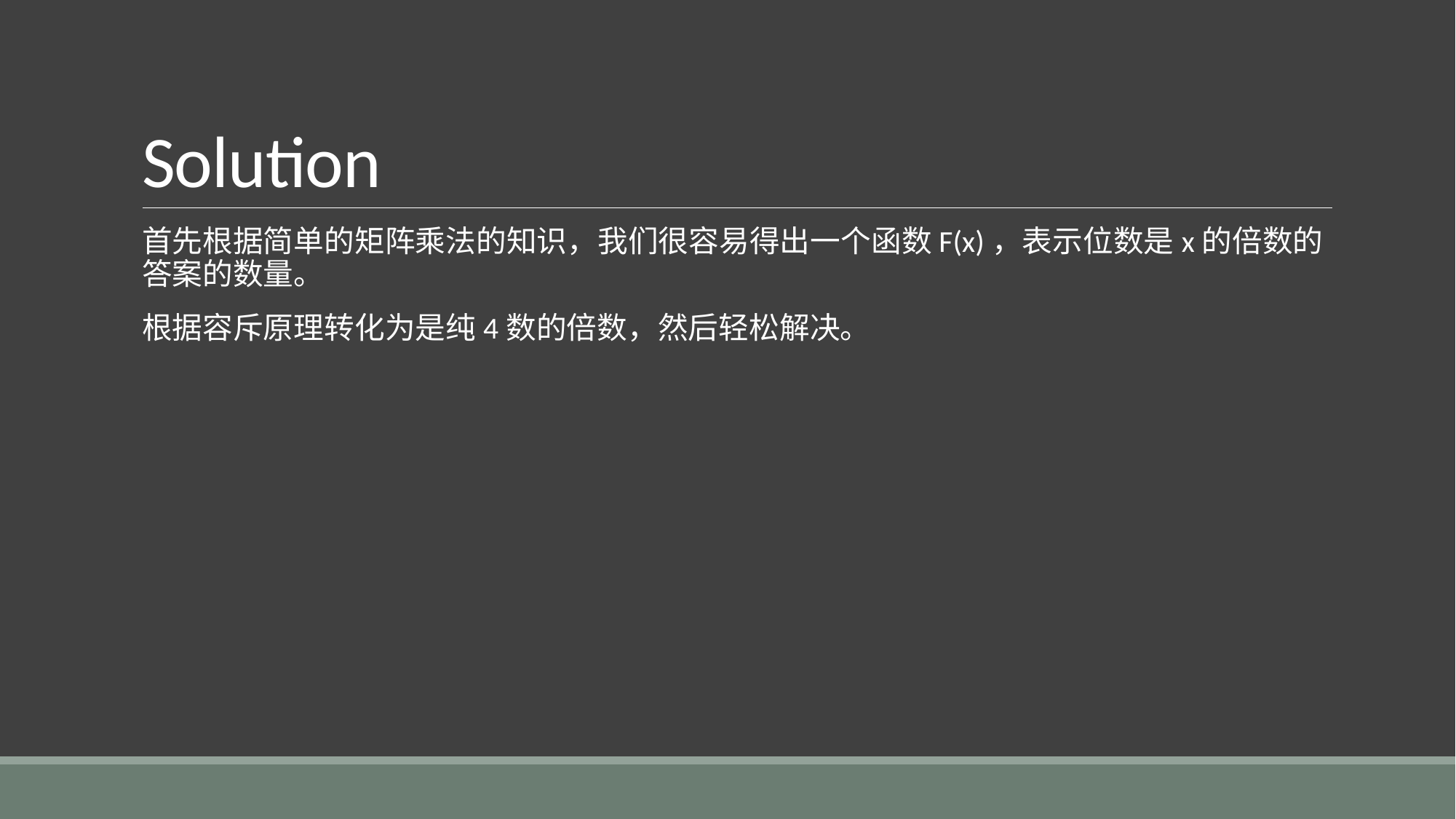

# Solution
首先根据简单的矩阵乘法的知识，我们很容易得出一个函数F(x)，表示位数是x的倍数的答案的数量。
根据容斥原理转化为是纯4数的倍数，然后轻松解决。